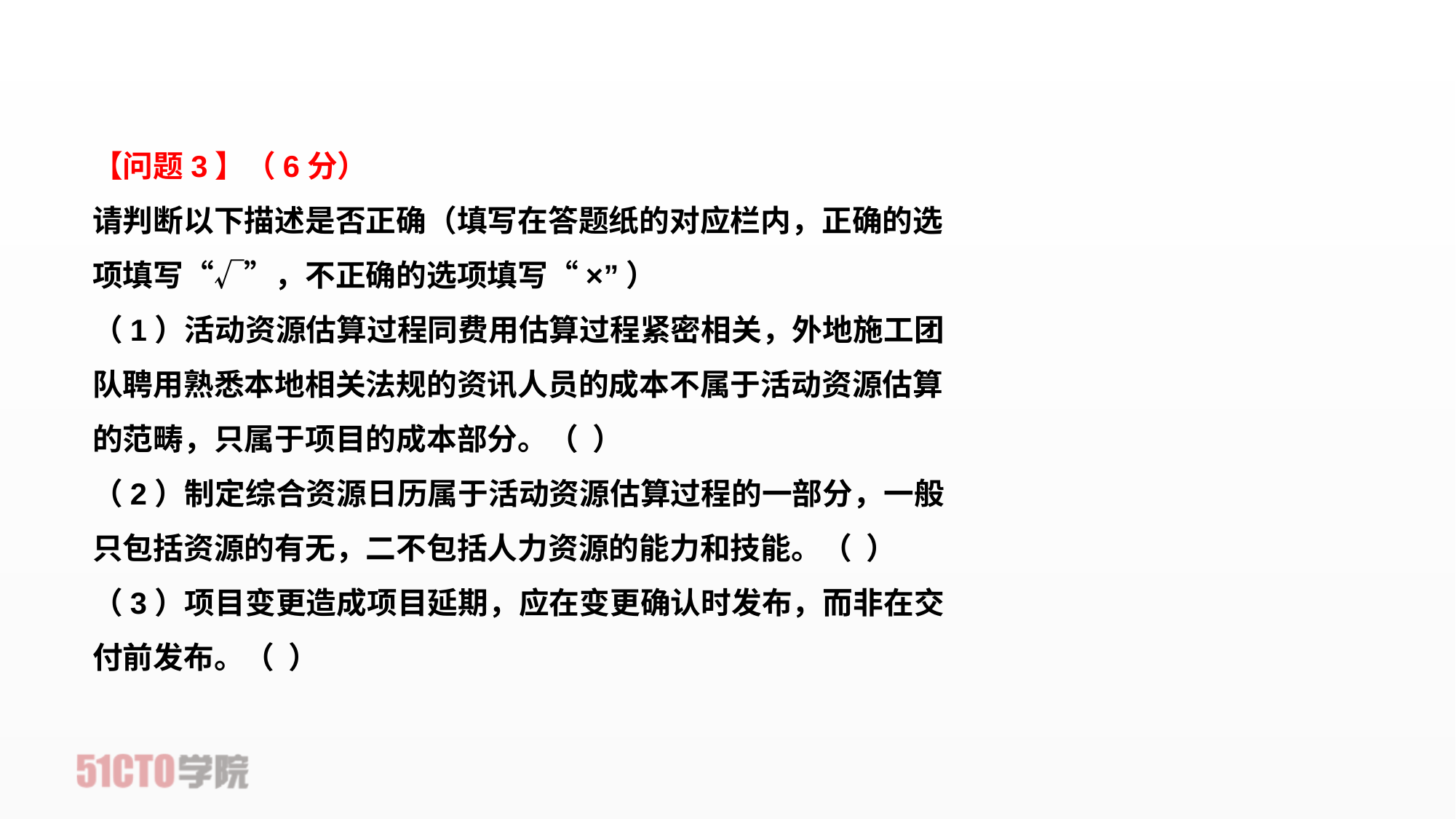

【问题3】（6分）
请判断以下描述是否正确（填写在答题纸的对应栏内，正确的选项填写“√”，不正确的选项填写“×”）
（1）活动资源估算过程同费用估算过程紧密相关，外地施工团队聘用熟悉本地相关法规的资讯人员的成本不属于活动资源估算的范畴，只属于项目的成本部分。（  ）
（2）制定综合资源日历属于活动资源估算过程的一部分，一般只包括资源的有无，二不包括人力资源的能力和技能。（  ）
（3）项目变更造成项目延期，应在变更确认时发布，而非在交付前发布。（  ）